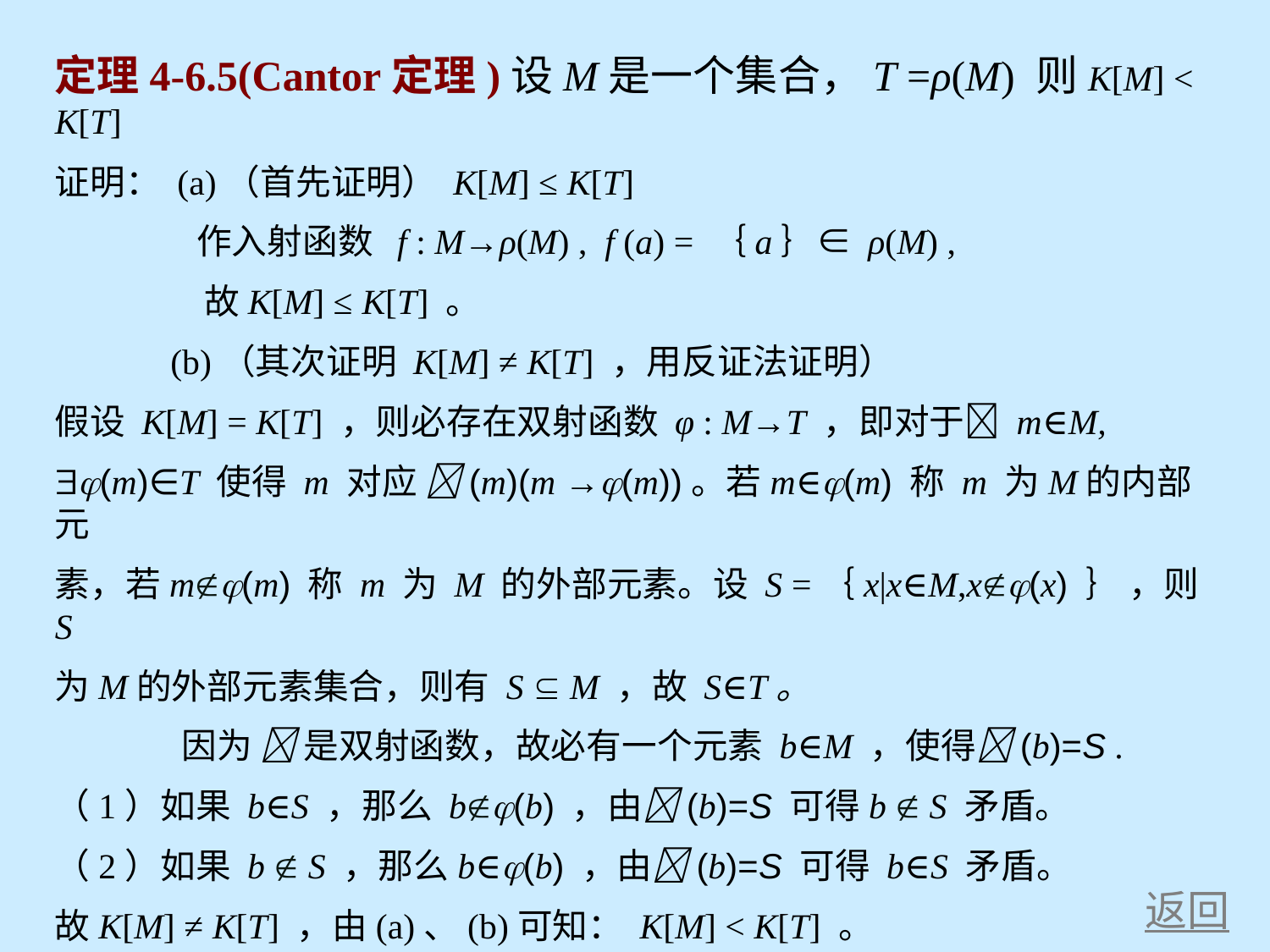

定理4-6.5(Cantor定理)设M是一个集合，T =ρ(M) 则K[M] < K[T]
证明： (a)（首先证明） K[M] ≤ K[T]
                 作入射函数  f : M→ρ(M) ,  f (a) = ｛a｝∈ ρ(M) ,
                  故K[M] ≤ K[T] 。
             (b)（其次证明 K[M] ≠ K[T] ，用反证法证明）
假设 K[M] = K[T] ，则必存在双射函数 φ : M→T ，即对于∀ m∈M,
∃ϕ(m)∈T 使得 m 对应 ϕ(m)(m →ϕ(m))。若m∈ϕ(m) 称 m 为M的内部元
素，若m∉ϕ(m) 称 m 为 M 的外部元素。设 S =｛x|x∈M,x∉ϕ(x) ｝ ，则S
为M的外部元素集合，则有 S ⊆ M ，故 S∈T。
	因为 ϕ 是双射函数，故必有一个元素 b∈M ，使得ϕ(b)=S .
（1）如果 b∈S ，那么 b∉ϕ(b) ，由ϕ(b)=S 可得b ∉ S 矛盾。
（2）如果 b ∉ S ，那么b∈ϕ(b) ，由ϕ(b)=S 可得 b∈S 矛盾。
故K[M] ≠ K[T] ，由(a)、(b)可知： K[M] < K[T] 。                                       ＃
返回